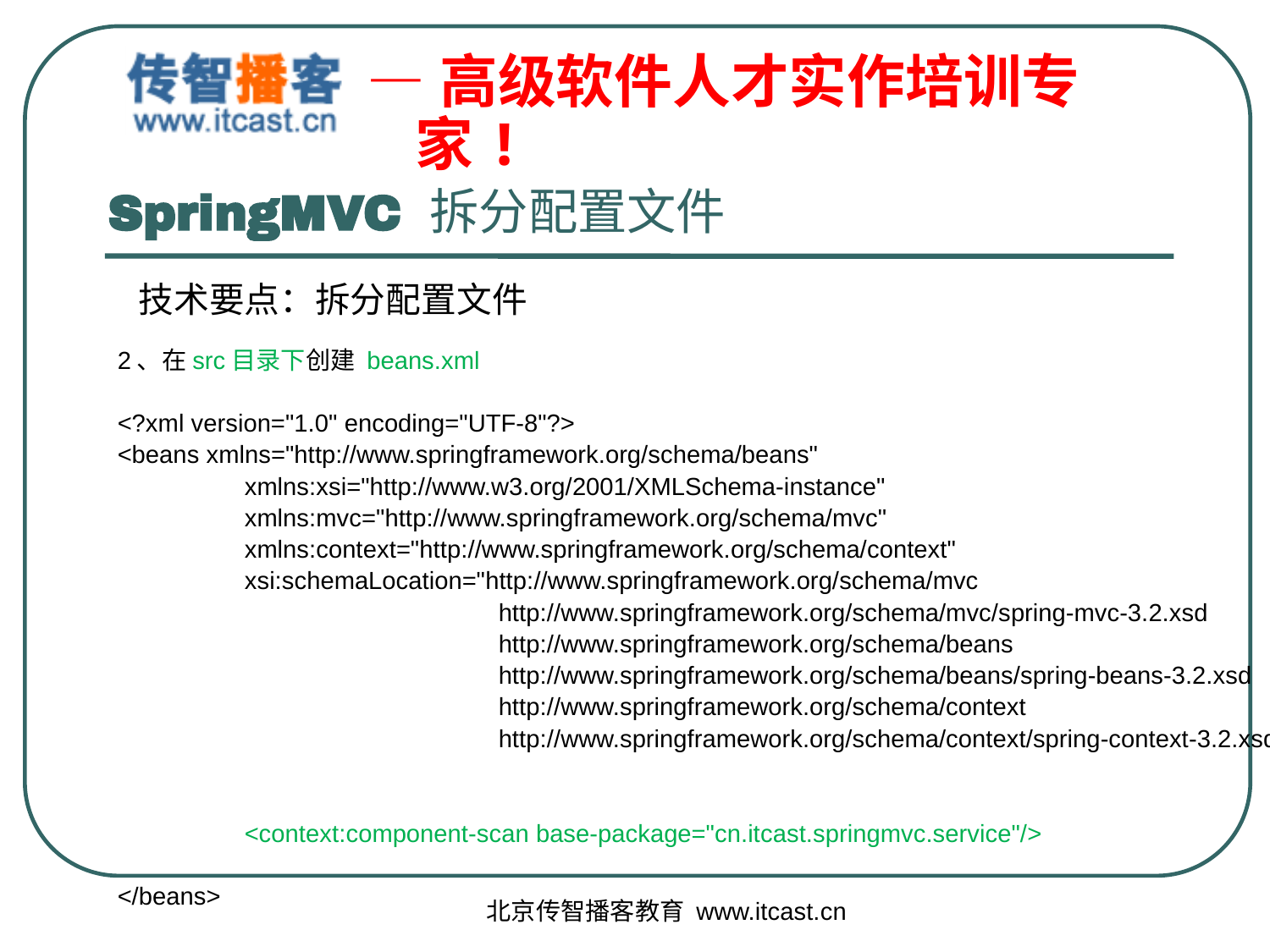

# SpringMVC 拆分配置文件
技术要点：拆分配置文件
2、在src目录下创建 beans.xml

<?xml version="1.0" encoding="UTF-8"?>
<beans xmlns="http://www.springframework.org/schema/beans"
	xmlns:xsi="http://www.w3.org/2001/XMLSchema-instance"
	xmlns:mvc="http://www.springframework.org/schema/mvc"
	xmlns:context="http://www.springframework.org/schema/context"
	xsi:schemaLocation="http://www.springframework.org/schema/mvc
			http://www.springframework.org/schema/mvc/spring-mvc-3.2.xsd
			http://www.springframework.org/schema/beans
			http://www.springframework.org/schema/beans/spring-beans-3.2.xsd
			http://www.springframework.org/schema/context
          			http://www.springframework.org/schema/context/spring-context-3.2.xsd">

	<context:component-scan base-package="cn.itcast.springmvc.service"/>

</beans>
北京传智播客教育 www.itcast.cn